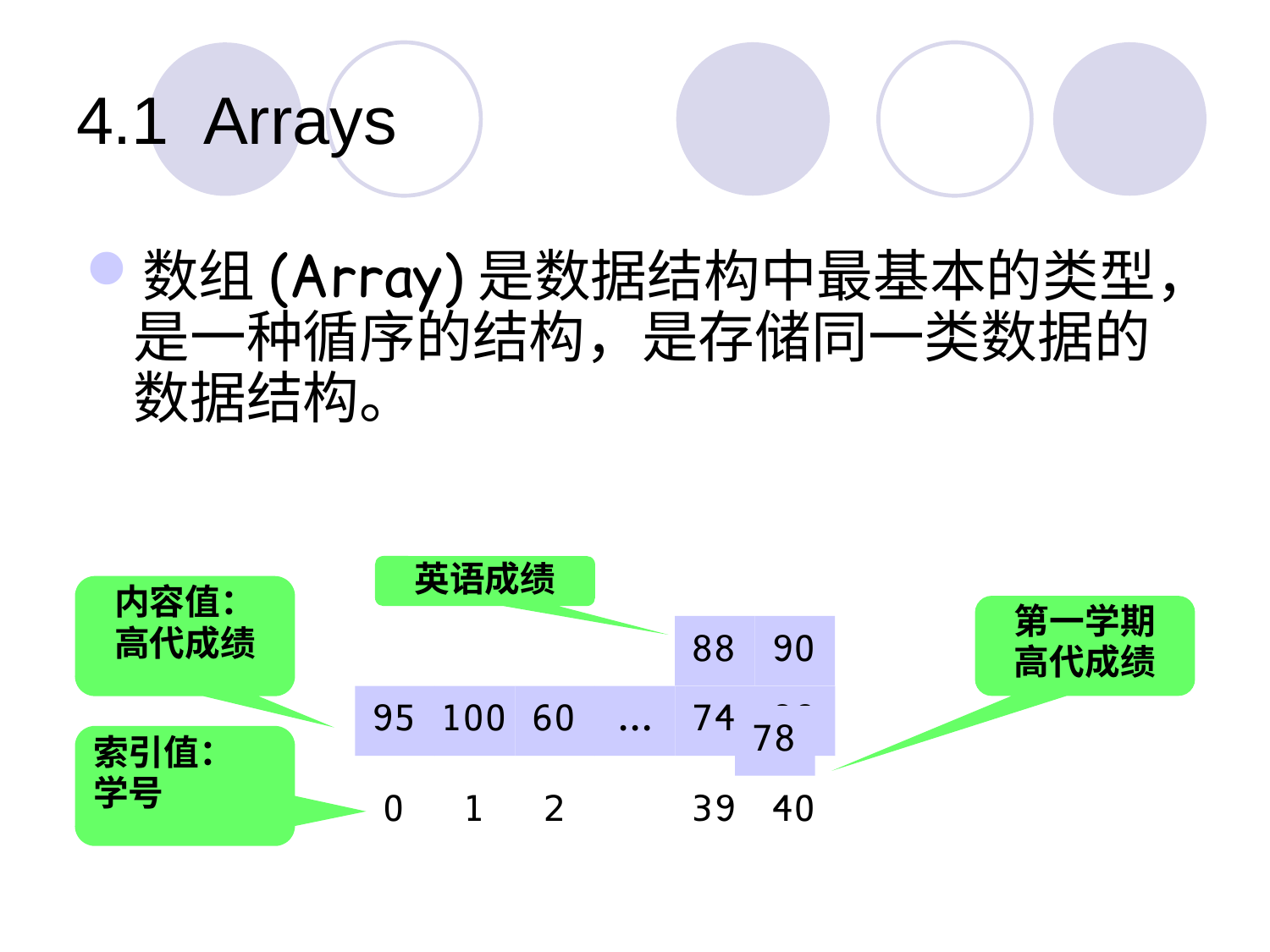

# 4.1	Arrays
数组(Array)是数据结构中最基本的类型，是一种循序的结构，是存储同一类数据的数据结构。
英语成绩
内容值：
高代成绩
第一学期
高代成绩
88
90
95
100
60
…
74
89
78
索引值：
学号
0
1
2
39
40

3